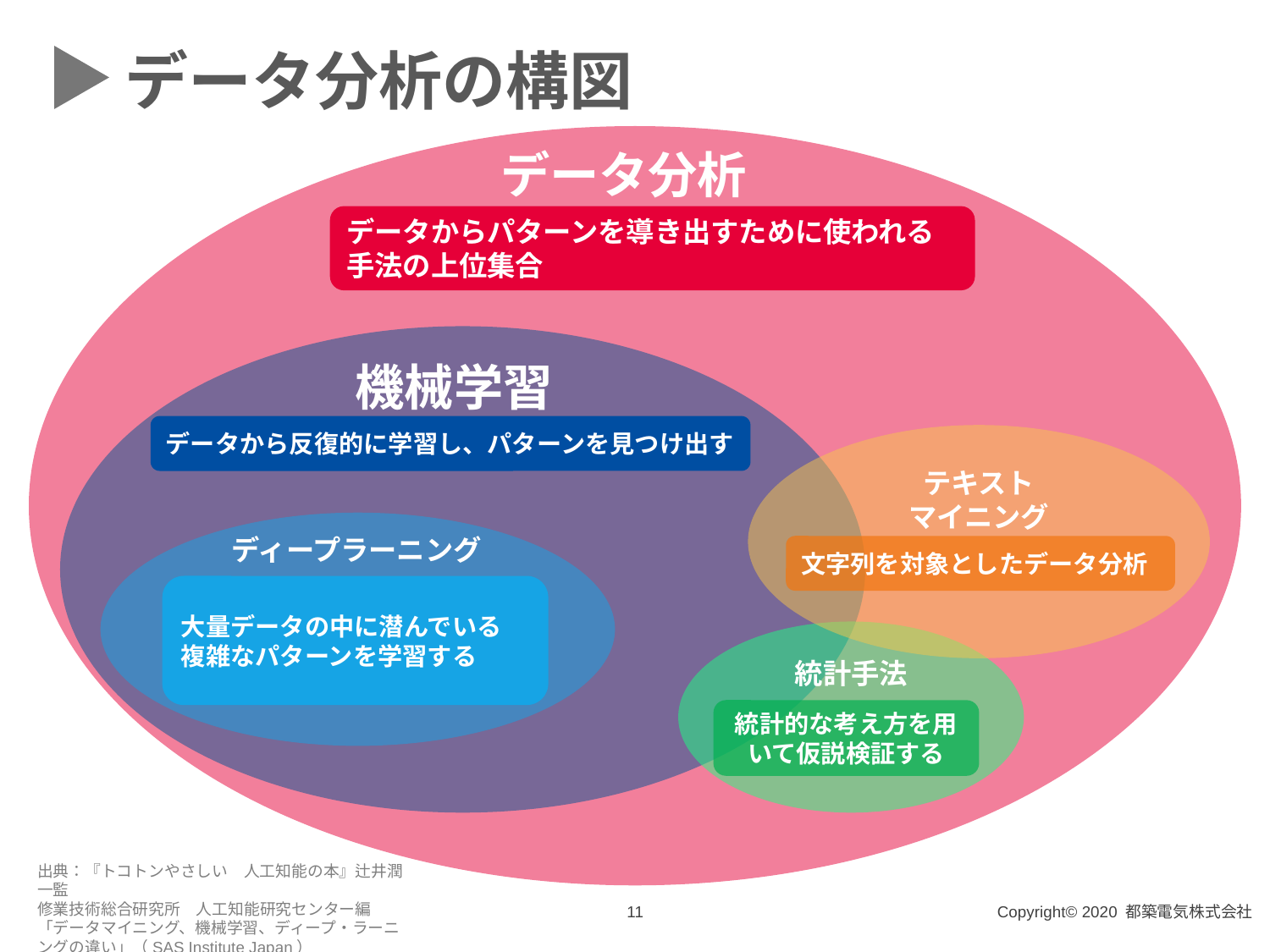

データ分析の構図

データ分析
データからパターンを導き出すために使われる手法の上位集合

機械学習
データから反復的に学習し、パターンを見つけ出す
テキスト
マイニング

ディープラーニング
文字列を対象としたデータ分析
大量データの中に潜んでいる
複雑なパターンを学習する
統計手法
統計的な考え方を用いて仮説検証する
出典：『トコトンやさしい　人工知能の本』辻井潤一監
修業技術総合研究所　人工知能研究センター編
「データマイニング、機械学習、ディープ・ラーニングの違い」（SAS Institute Japan）
11
Copyright© 2020 都築電気株式会社